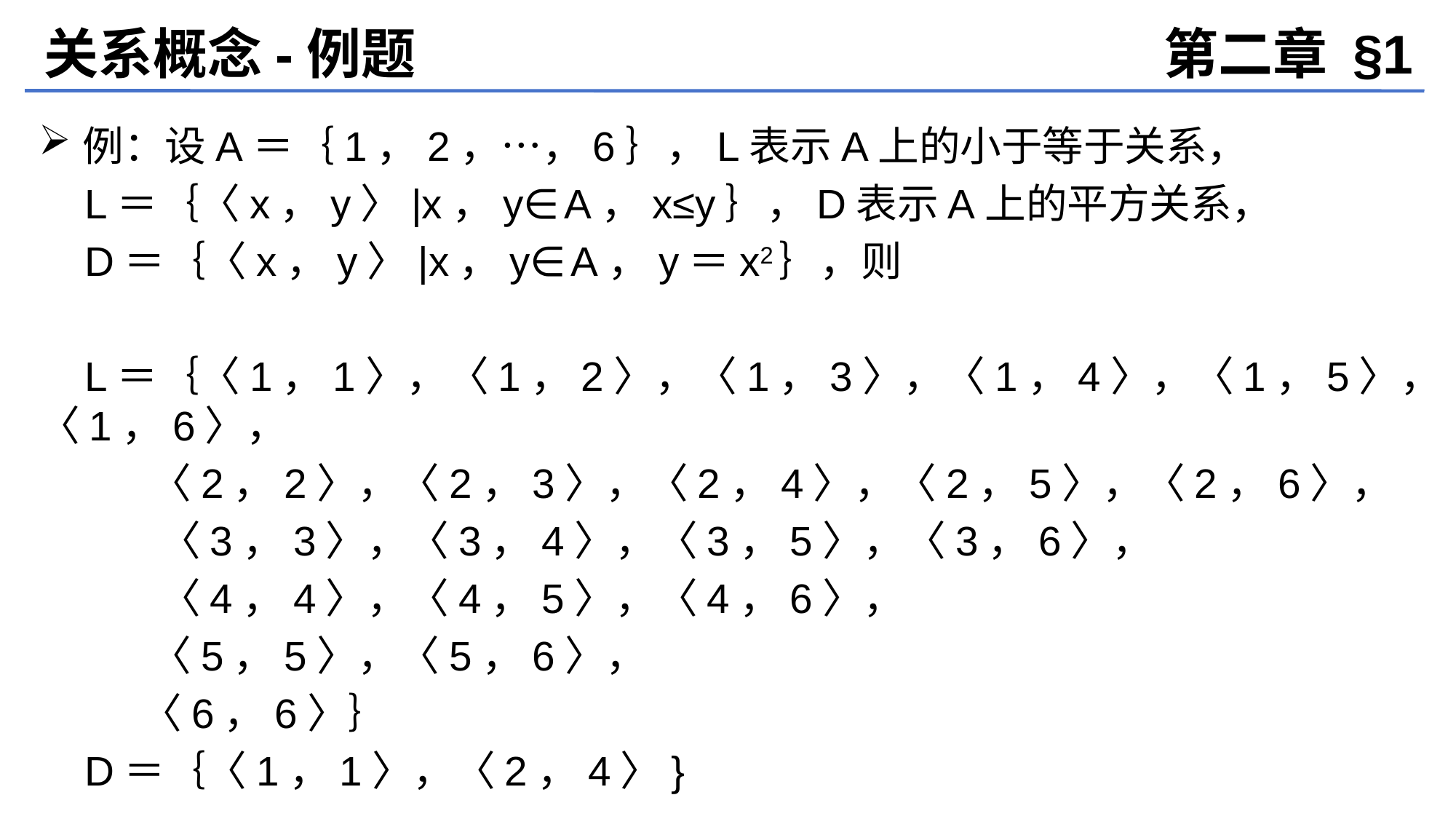

关系概念-例题
第二章 §1
例：设A＝｛1，2，…，6｝，L表示A上的小于等于关系，
    L＝｛〈x，y〉|x，y∈A，x≤y｝，D表示A上的平方关系，
    D＝｛〈x，y〉|x，y∈A，y＝x2｝，则

    L＝｛〈1，1〉，〈1，2〉，〈1，3〉，〈1，4〉，〈1，5〉，〈1，6〉，
           〈2，2〉，〈2，3〉，〈2，4〉，〈2，5〉，〈2，6〉，
            〈3，3〉，〈3，4〉，〈3，5〉，〈3，6〉，
            〈4，4〉，〈4，5〉，〈4，6〉，
           〈5，5〉，〈5，6〉，
          〈6，6〉｝
    D＝｛〈1，1〉，〈2，4〉}